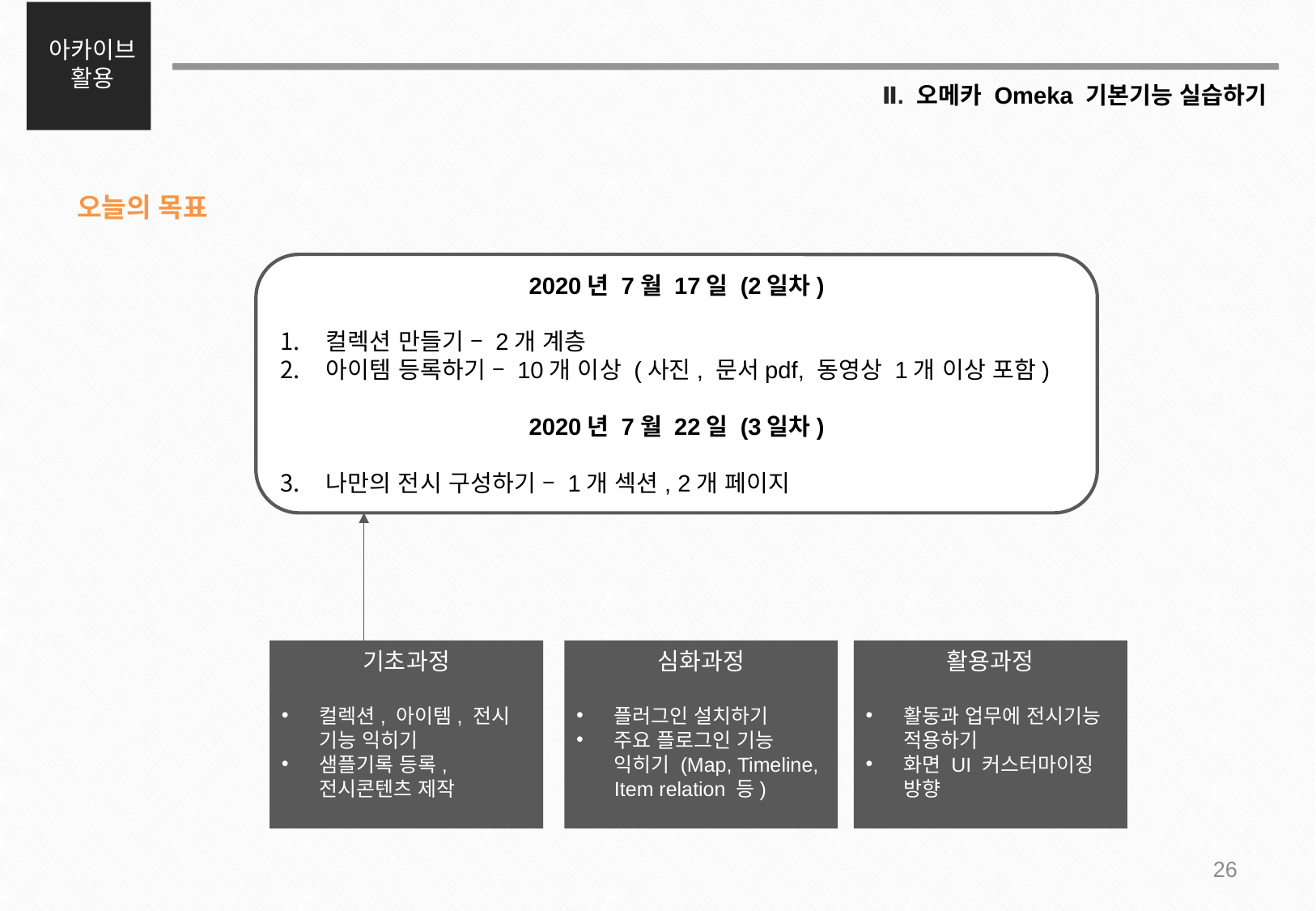

아카이브 활용

Ⅱ. 오메카 Omeka 기본기능 실습하기
오늘의 목표
2020년 7월 17일 (2일차)

컬렉션 만들기 – 2개 계층
아이템 등록하기 – 10개 이상 (사진, 문서pdf, 동영상 1개 이상 포함)

2020년 7월 22일 (3일차)

나만의 전시 구성하기 – 1개 섹션, 2개 페이지
기초과정

컬렉션, 아이템, 전시 기능 익히기
샘플기록 등록, 전시콘텐츠 제작
심화과정

플러그인 설치하기
주요 플로그인 기능 익히기 (Map, Timeline, Item relation 등)
활용과정

활동과 업무에 전시기능 적용하기
화면 UI 커스터마이징 방향
26